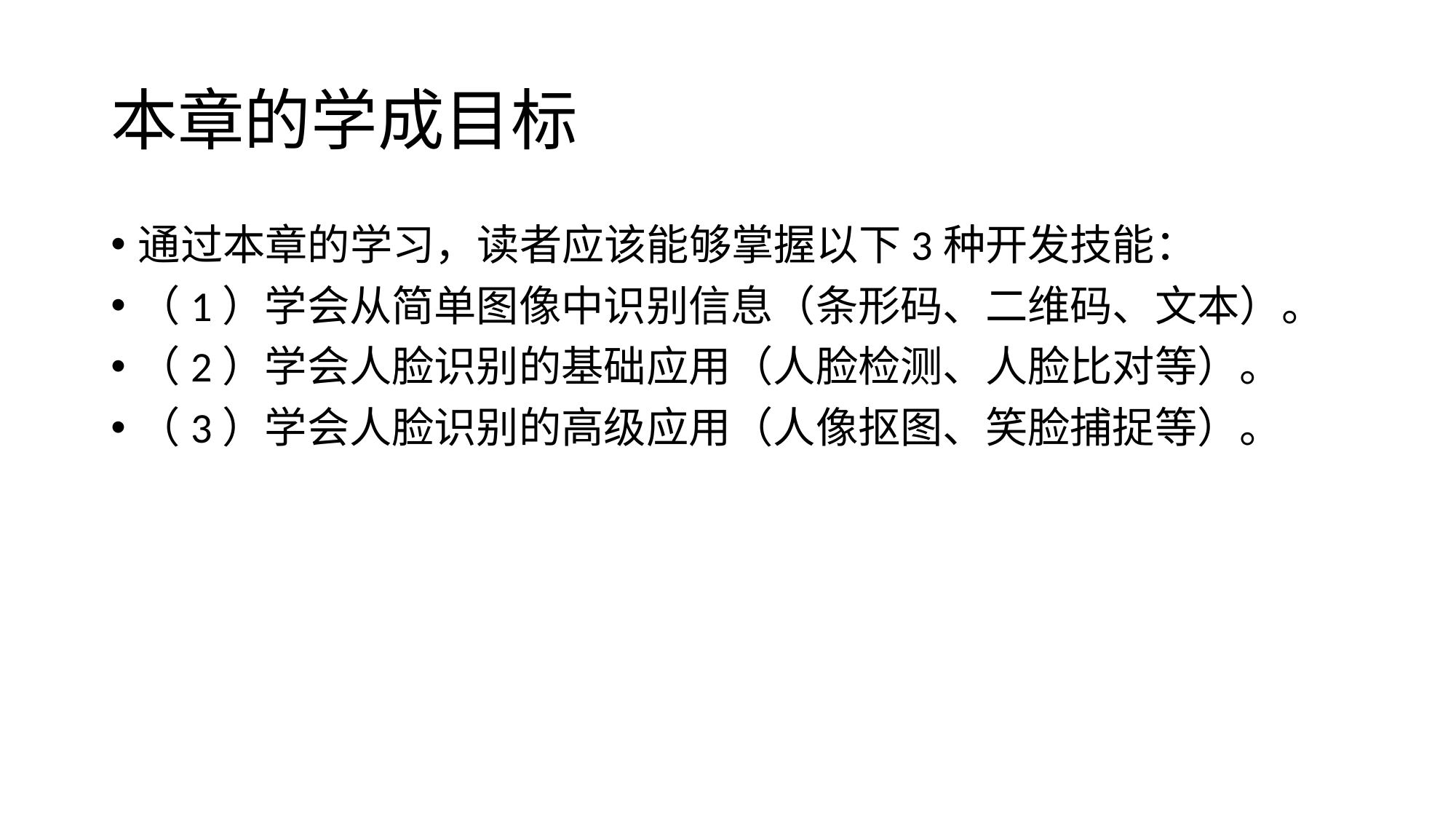

# 本章的学成目标
通过本章的学习，读者应该能够掌握以下3种开发技能：
（1）学会从简单图像中识别信息（条形码、二维码、文本）。
（2）学会人脸识别的基础应用（人脸检测、人脸比对等）。
（3）学会人脸识别的高级应用（人像抠图、笑脸捕捉等）。